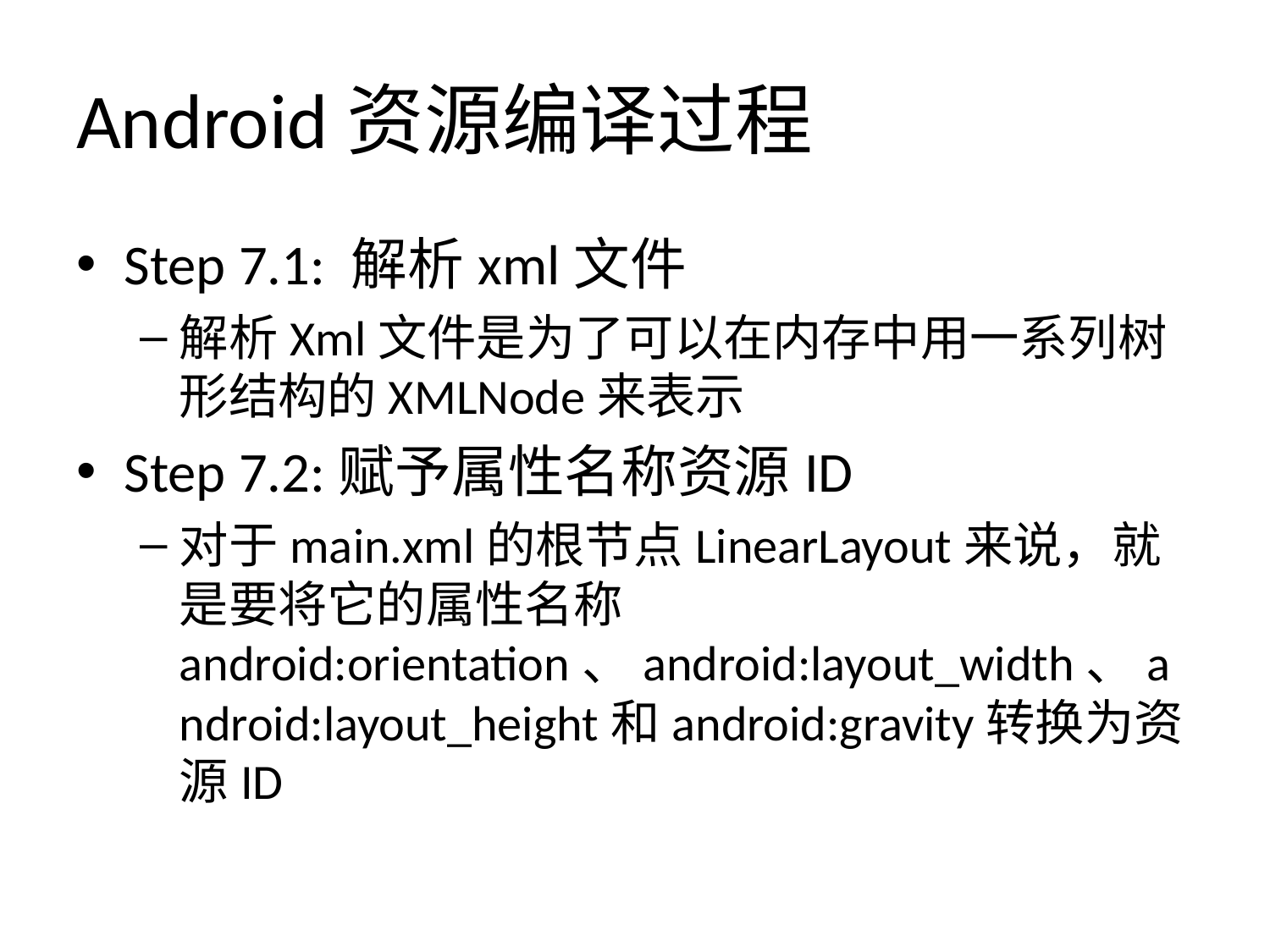

# Android资源编译过程
Step 7.1: 解析xml文件
解析Xml文件是为了可以在内存中用一系列树形结构的XMLNode来表示
Step 7.2:赋予属性名称资源ID
对于main.xml的根节点LinearLayout来说，就是要将它的属性名称android:orientation、android:layout_width、android:layout_height和android:gravity转换为资源ID